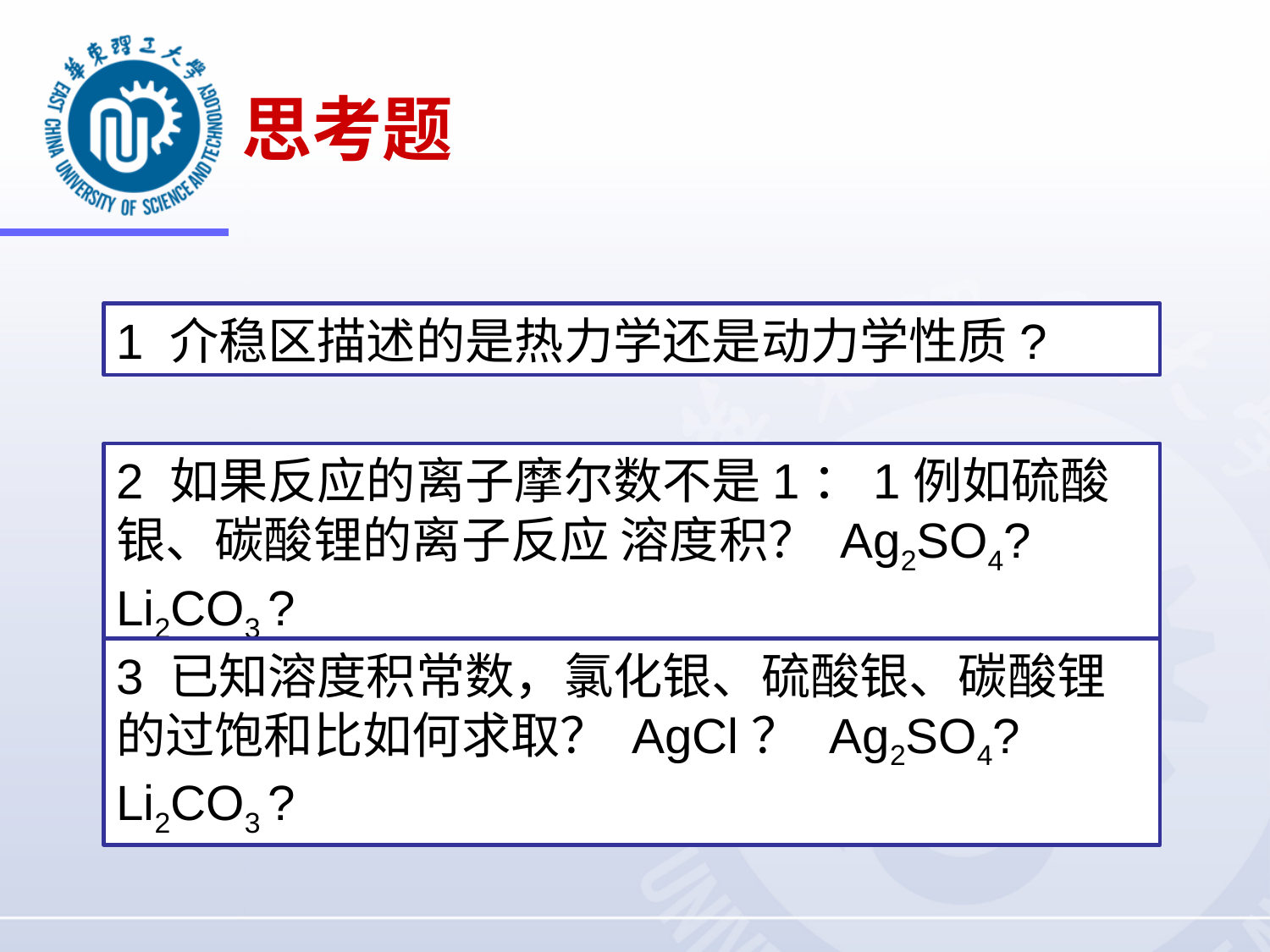

# 思考题
1 介稳区描述的是热力学还是动力学性质?
2 如果反应的离子摩尔数不是1：1例如硫酸银、碳酸锂的离子反应 溶度积？ Ag2SO4?  Li2CO3 ?
3 已知溶度积常数，氯化银、硫酸银、碳酸锂的过饱和比如何求取？ AgCl？  Ag2SO4?  Li2CO3 ?